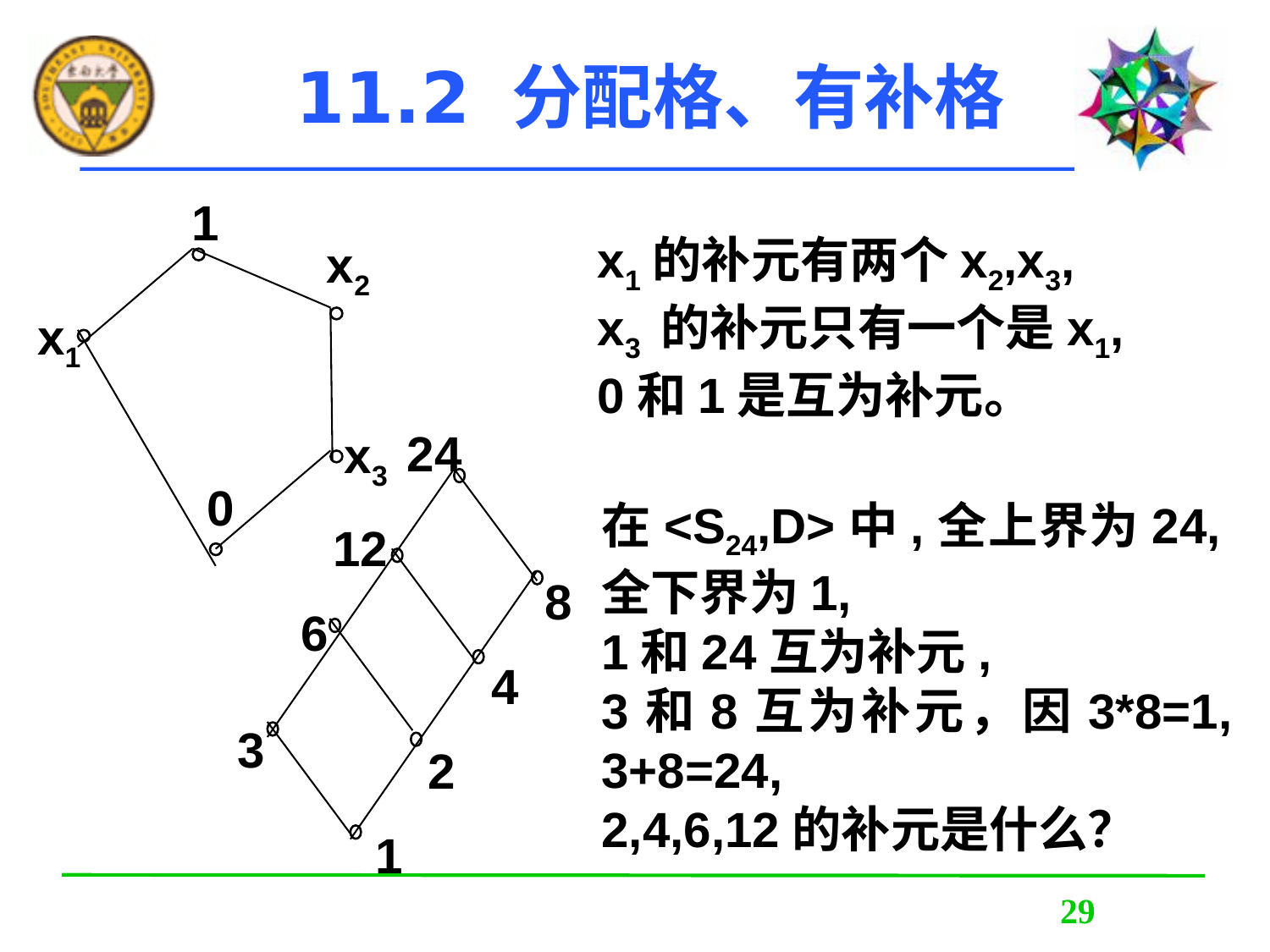

# 11.2 分配格、有补格
1
x2

x1
x3
0
x1的补元有两个x2,x3,
x3 的补元只有一个是x1,
0和1是互为补元。
24

12
8
6
4
3
2
1
在<S24,D>中,全上界为24,全下界为1,
1和24互为补元,
3和8互为补元，因3*8=1, 3+8=24,
2,4,6,12的补元是什么？